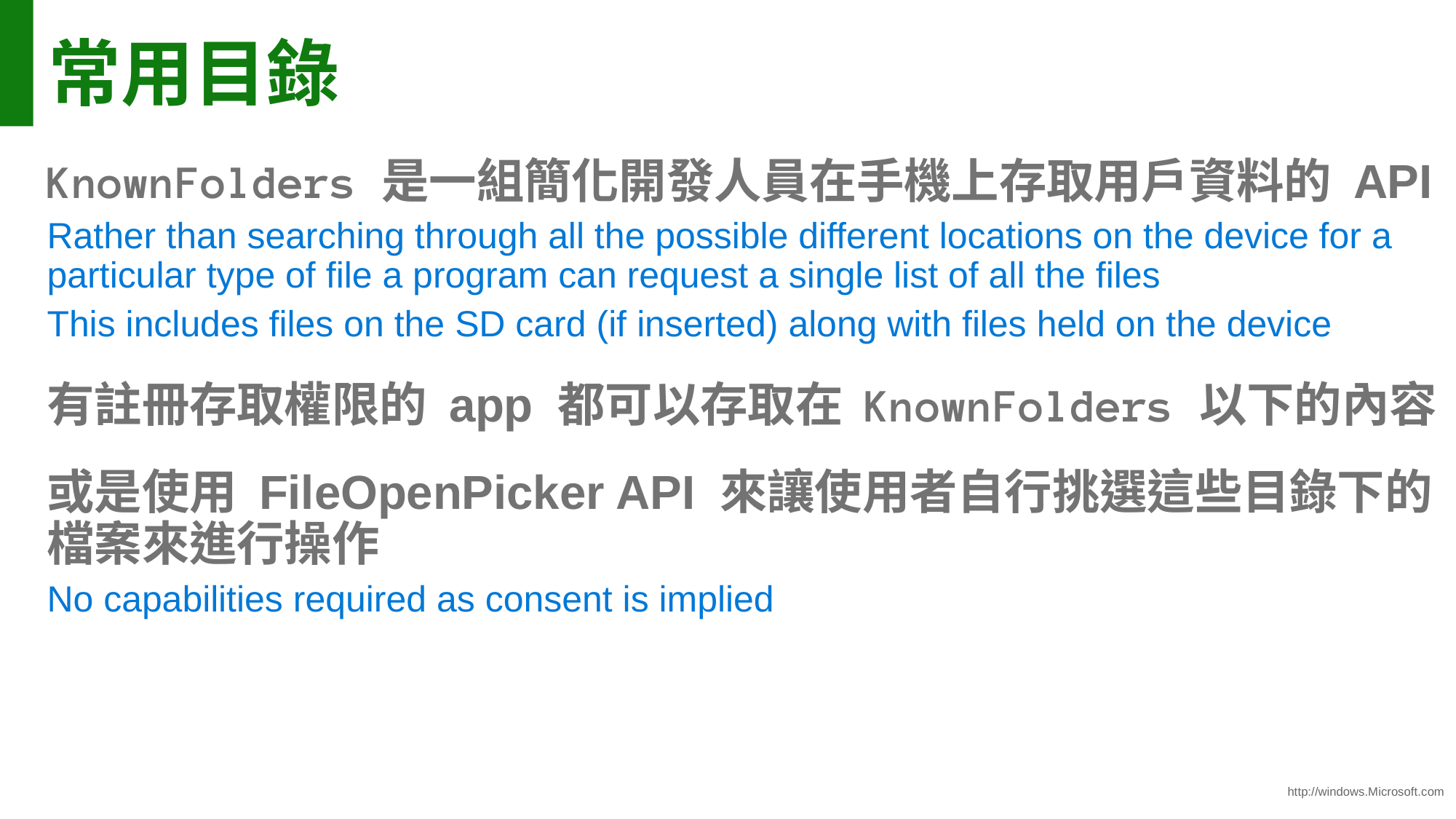

16
# 常用目錄
KnownFolders 是一組簡化開發人員在手機上存取用戶資料的 API
Rather than searching through all the possible different locations on the device for a particular type of file a program can request a single list of all the files
This includes files on the SD card (if inserted) along with files held on the device
有註冊存取權限的 app 都可以存取在 KnownFolders 以下的內容
或是使用 FileOpenPicker API 來讓使用者自行挑選這些目錄下的檔案來進行操作
No capabilities required as consent is implied